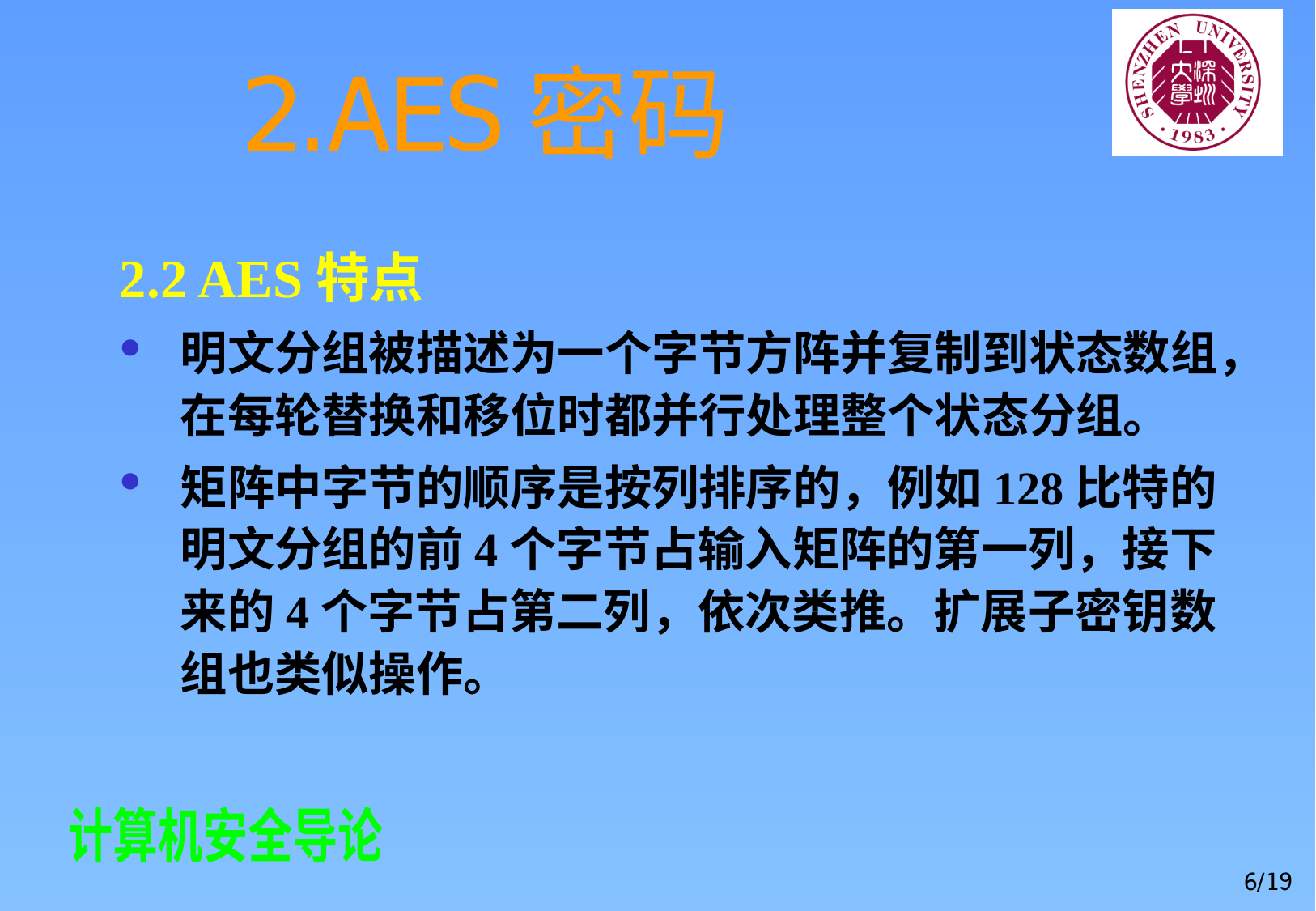

# 2.AES密码
2.2 AES特点
明文分组被描述为一个字节方阵并复制到状态数组，在每轮替换和移位时都并行处理整个状态分组。
矩阵中字节的顺序是按列排序的，例如128比特的明文分组的前4个字节占输入矩阵的第一列，接下来的4个字节占第二列，依次类推。扩展子密钥数组也类似操作。
6/19